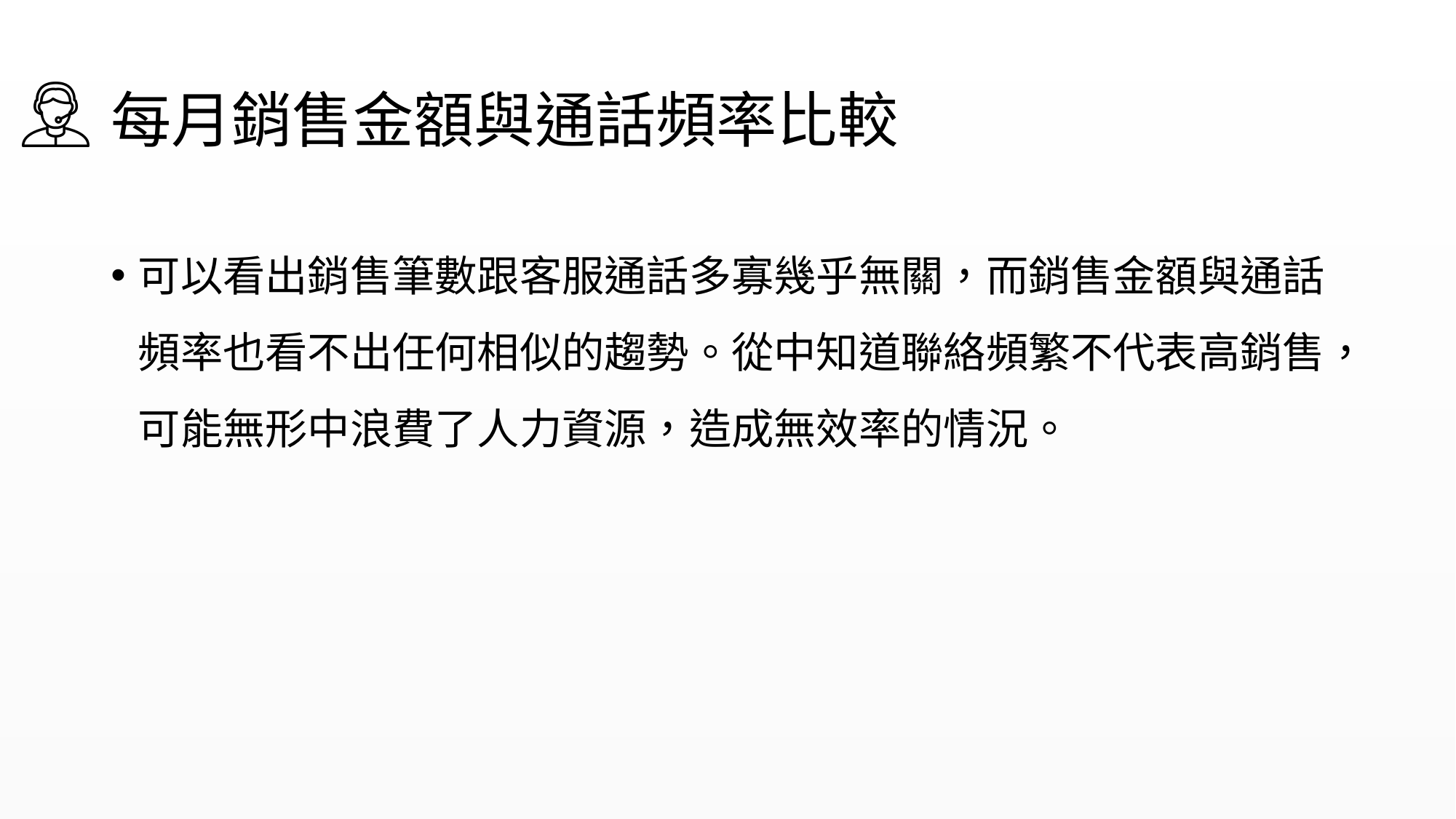

# 每月銷售金額與通話頻率比較
可以看出銷售筆數跟客服通話多寡幾乎無關，而銷售金額與通話頻率也看不出任何相似的趨勢。從中知道聯絡頻繁不代表高銷售，可能無形中浪費了人力資源，造成無效率的情況。